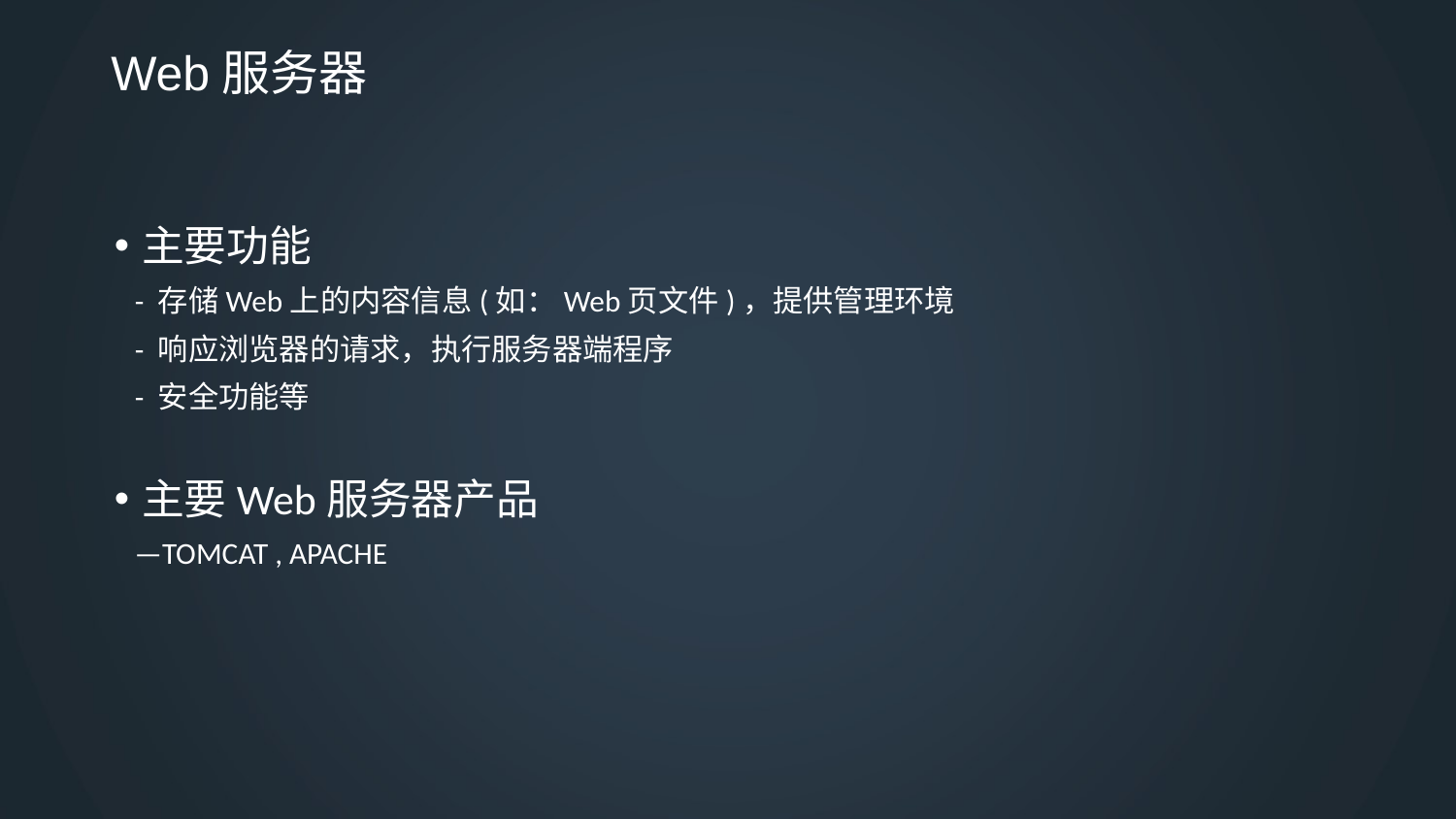

# Web服务器
主要功能
   - 存储Web上的内容信息(如：Web页文件)，提供管理环境
   - 响应浏览器的请求，执行服务器端程序
   - 安全功能等

主要Web服务器产品
   —TOMCAT , APACHE